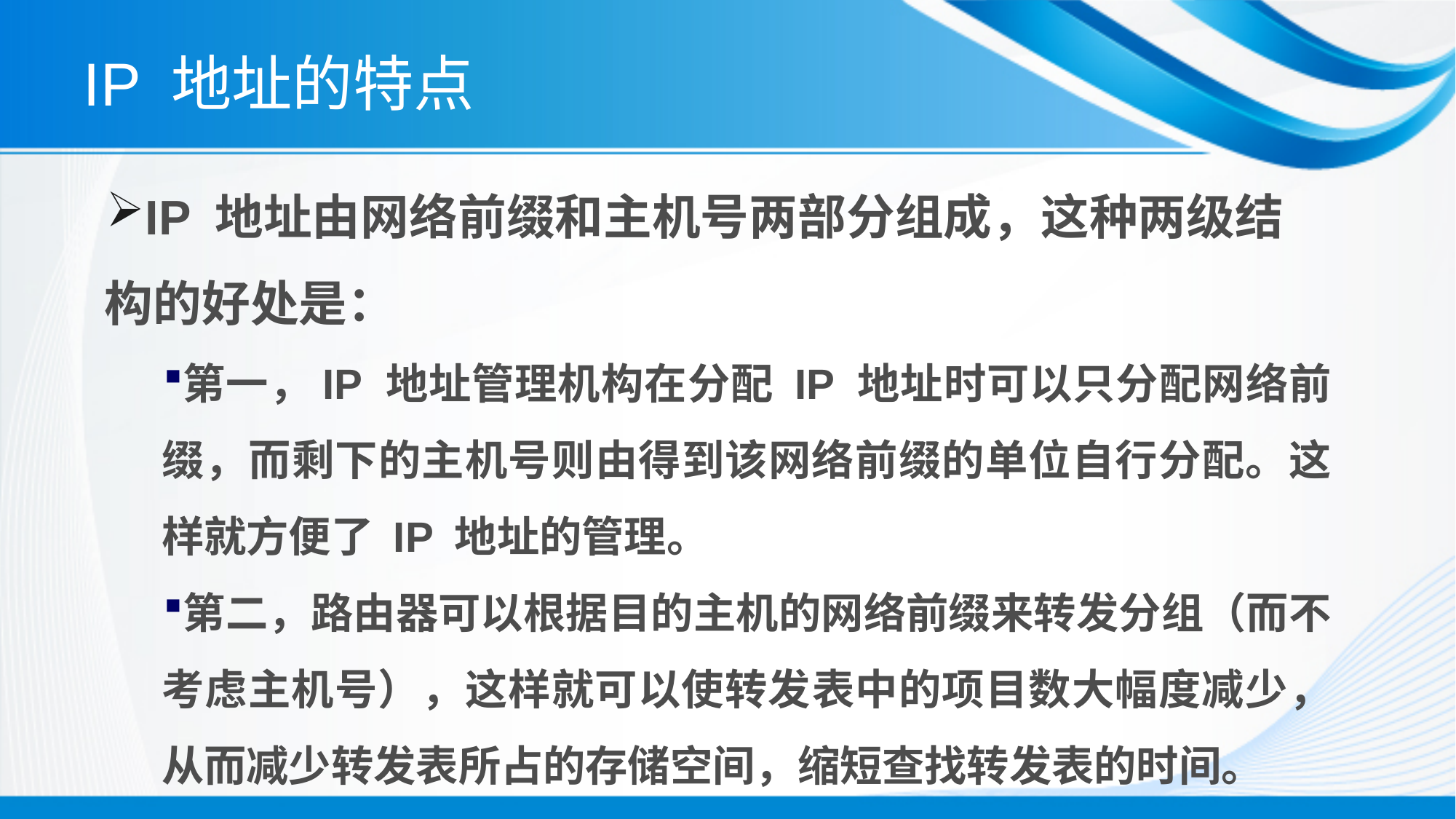

# IP 地址的特点
IP 地址由网络前缀和主机号两部分组成，这种两级结构的好处是：
第一，IP 地址管理机构在分配 IP 地址时可以只分配网络前缀，而剩下的主机号则由得到该网络前缀的单位自行分配。这样就方便了 IP 地址的管理。
第二，路由器可以根据目的主机的网络前缀来转发分组（而不考虑主机号），这样就可以使转发表中的项目数大幅度减少，从而减少转发表所占的存储空间，缩短查找转发表的时间。